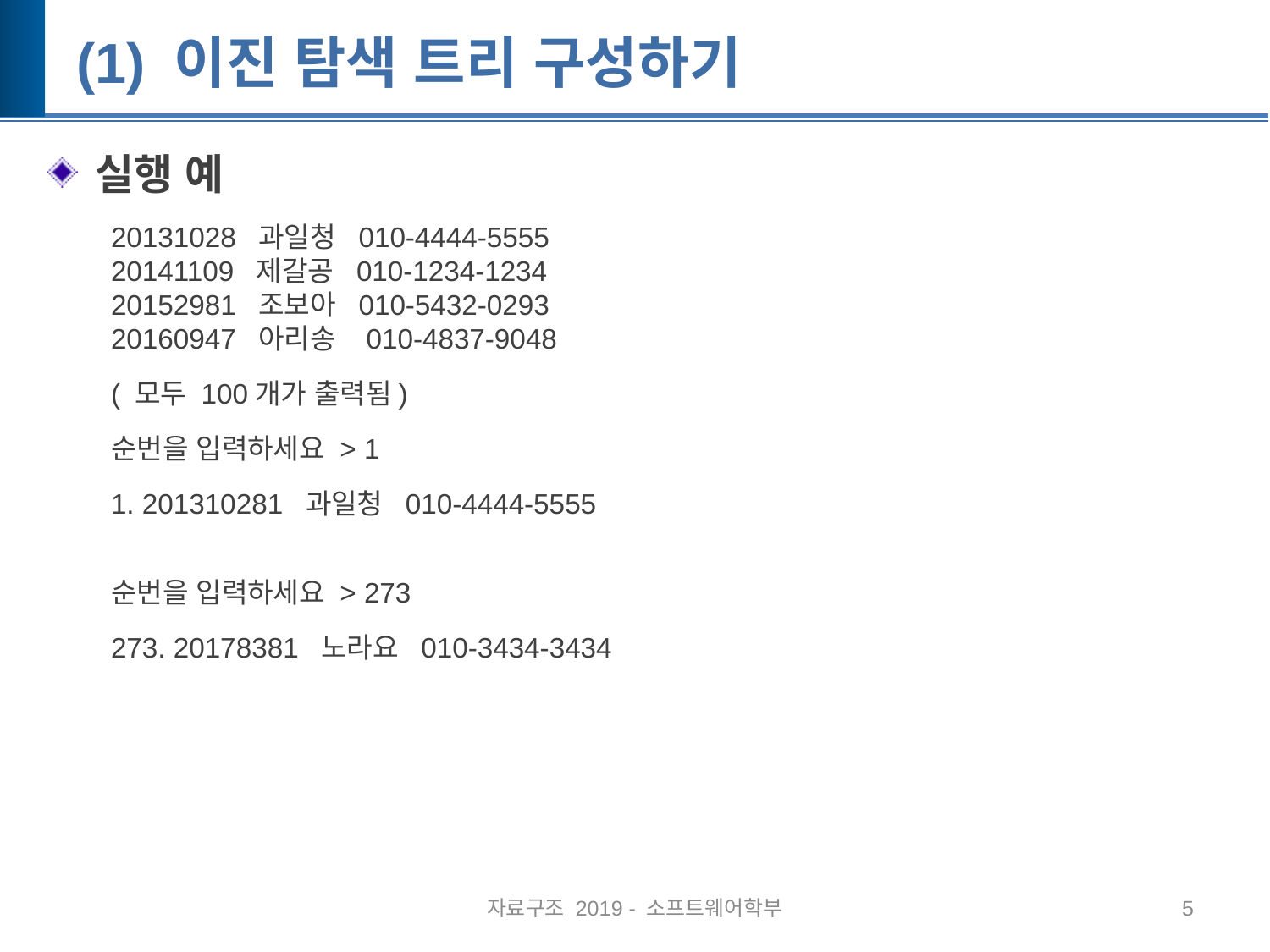

# (1) 이진 탐색 트리 구성하기
실행 예
20131028  과일청  010-4444-5555
20141109  제갈공  010-1234-1234
20152981  조보아  010-5432-0293
20160947  아리송   010-4837-9048
( 모두 100개가 출력됨)
순번을 입력하세요 > 1
1. 201310281  과일청  010-4444-5555
순번을 입력하세요 > 273
273. 20178381  노라요  010-3434-3434

자료구조 2019 - 소프트웨어학부
5